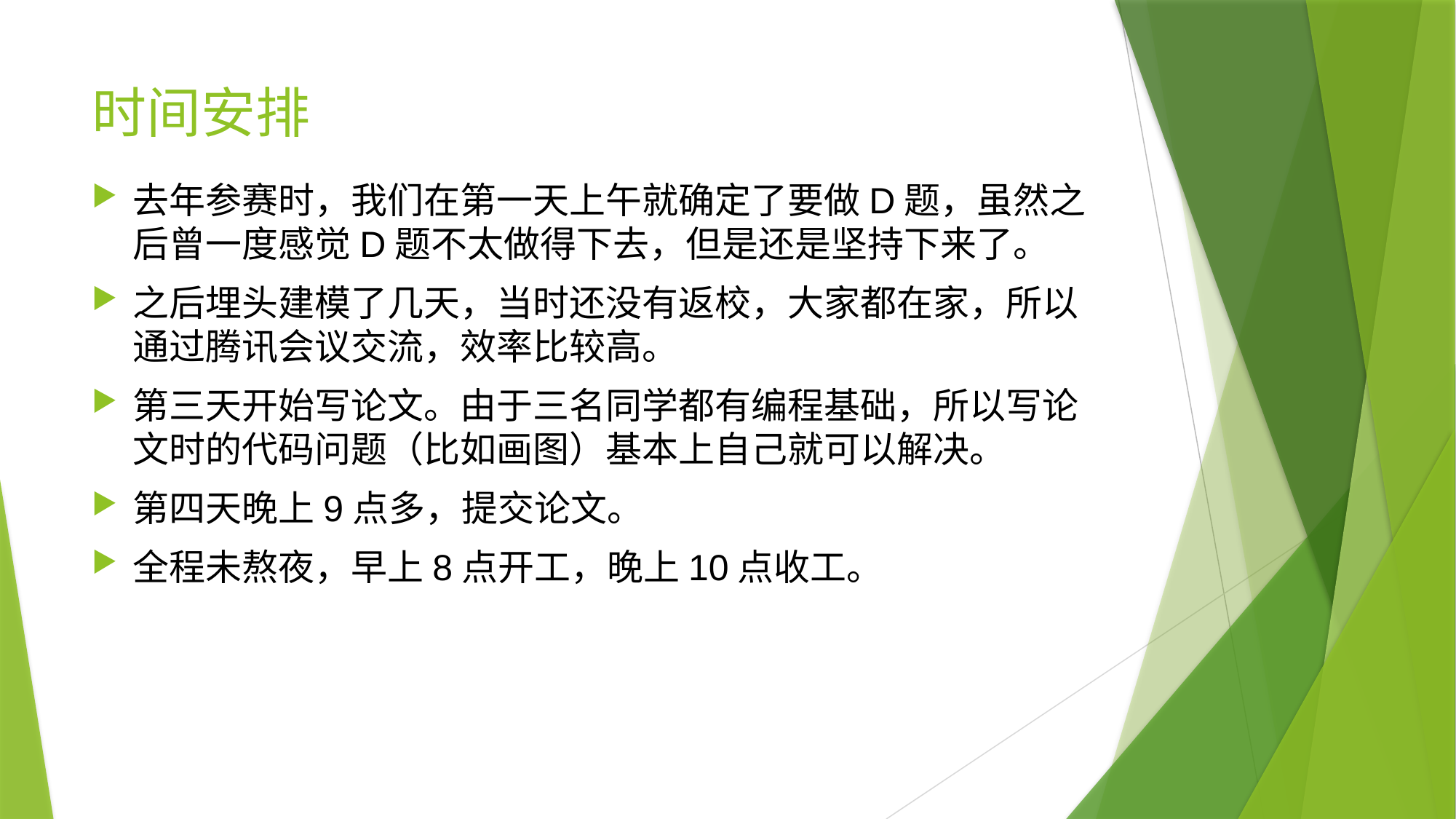

# 时间安排
去年参赛时，我们在第一天上午就确定了要做D题，虽然之后曾一度感觉D题不太做得下去，但是还是坚持下来了。
之后埋头建模了几天，当时还没有返校，大家都在家，所以通过腾讯会议交流，效率比较高。
第三天开始写论文。由于三名同学都有编程基础，所以写论文时的代码问题（比如画图）基本上自己就可以解决。
第四天晚上9点多，提交论文。
全程未熬夜，早上8点开工，晚上10点收工。